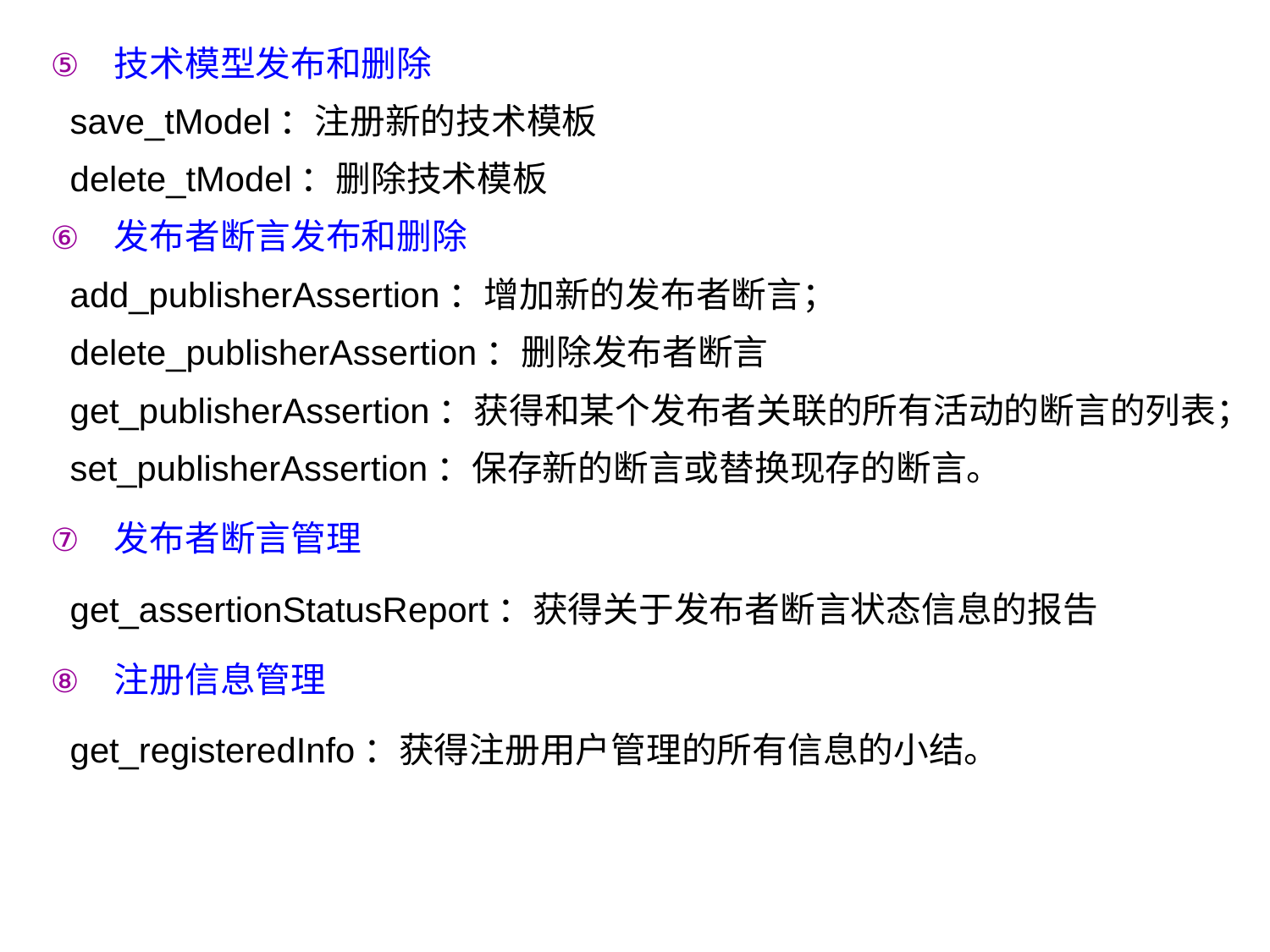

技术模型发布和删除
  save_tModel：注册新的技术模板
  delete_tModel：删除技术模板
发布者断言发布和删除
  add_publisherAssertion：增加新的发布者断言；
  delete_publisherAssertion：删除发布者断言
  get_publisherAssertion：获得和某个发布者关联的所有活动的断言的列表；
  set_publisherAssertion：保存新的断言或替换现存的断言。
发布者断言管理
  get_assertionStatusReport：获得关于发布者断言状态信息的报告
注册信息管理
  get_registeredInfo：获得注册用户管理的所有信息的小结。